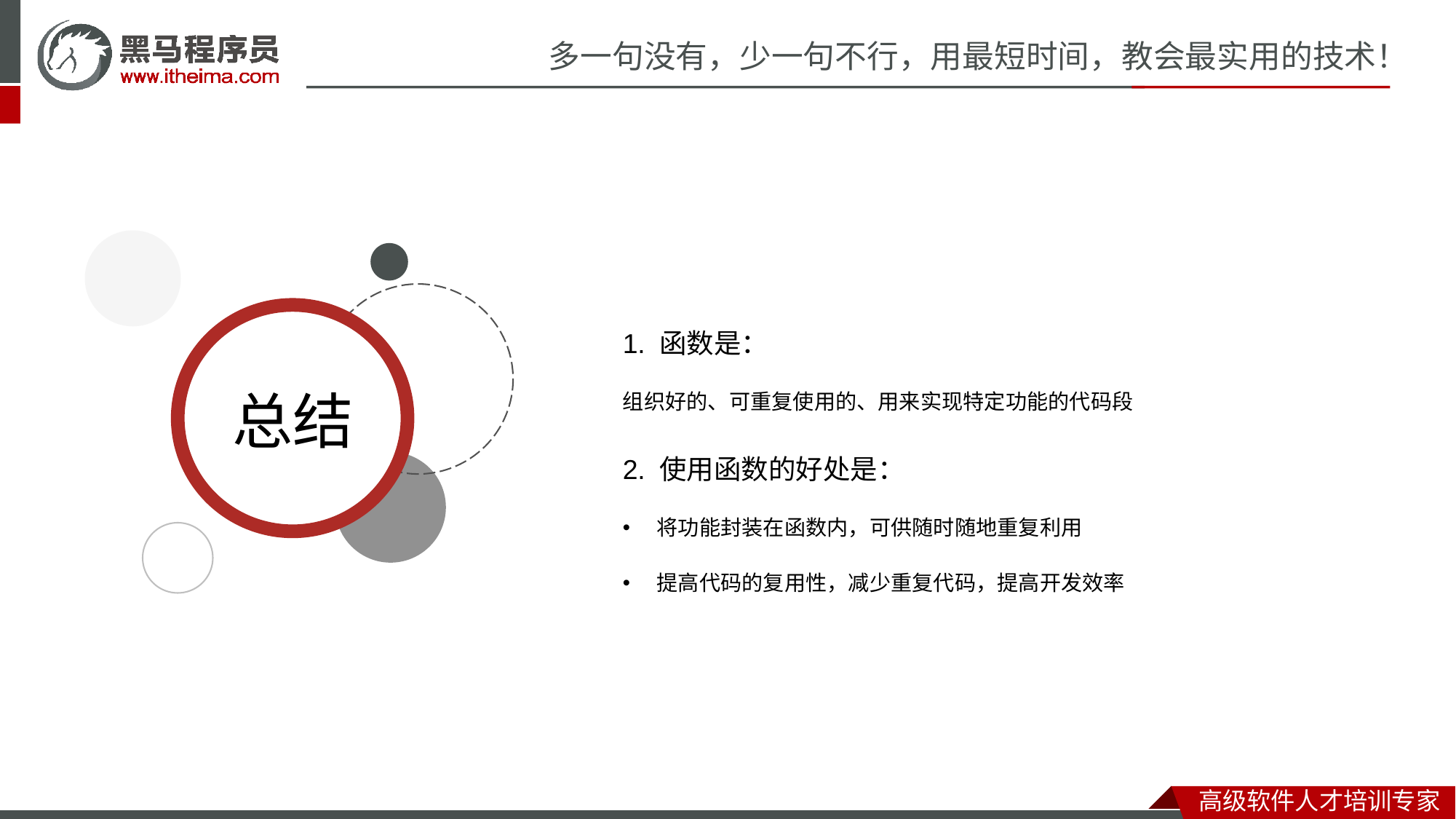

1. 函数是：
组织好的、可重复使用的、用来实现特定功能的代码段
2. 使用函数的好处是：
将功能封装在函数内，可供随时随地重复利用
提高代码的复用性，减少重复代码，提高开发效率